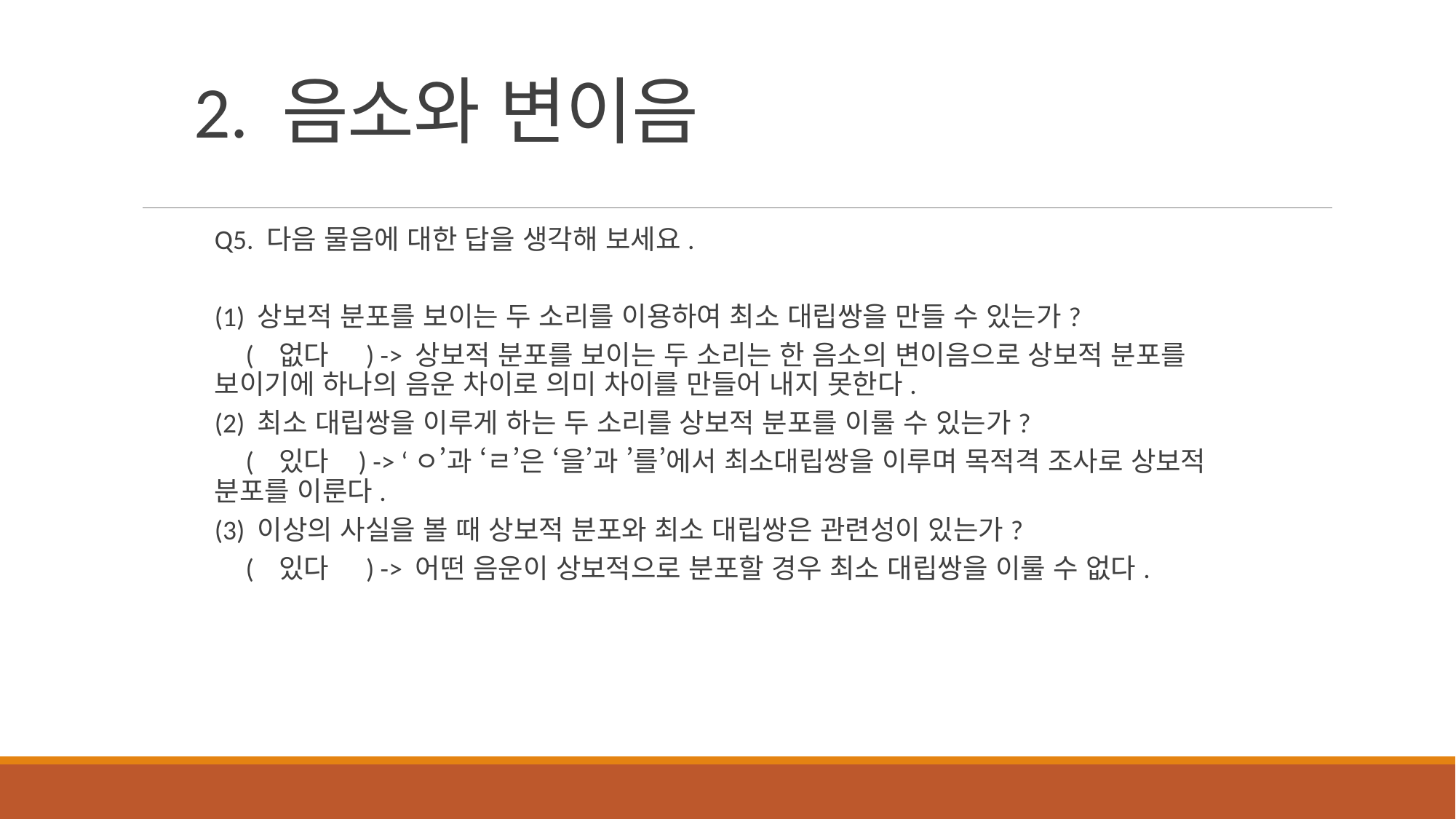

# 2. 음소와 변이음

Q5. 다음 물음에 대한 답을 생각해 보세요.

(1) 상보적 분포를 보이는 두 소리를 이용하여 최소 대립쌍을 만들 수 있는가?
     (   없다    ) -> 상보적 분포를 보이는 두 소리는 한 음소의 변이음으로 상보적 분포를 보이기에 하나의 음운 차이로 의미 차이를 만들어 내지 못한다.
(2) 최소 대립쌍을 이루게 하는 두 소리를 상보적 분포를 이룰 수 있는가?
     (   있다   ) -> ‘ㅇ’과 ‘ㄹ’은 ‘을’과 ’를’에서 최소대립쌍을 이루며 목적격 조사로 상보적 분포를 이룬다.
(3) 이상의 사실을 볼 때 상보적 분포와 최소 대립쌍은 관련성이 있는가?
     (   있다    ) -> 어떤 음운이 상보적으로 분포할 경우 최소 대립쌍을 이룰 수 없다.